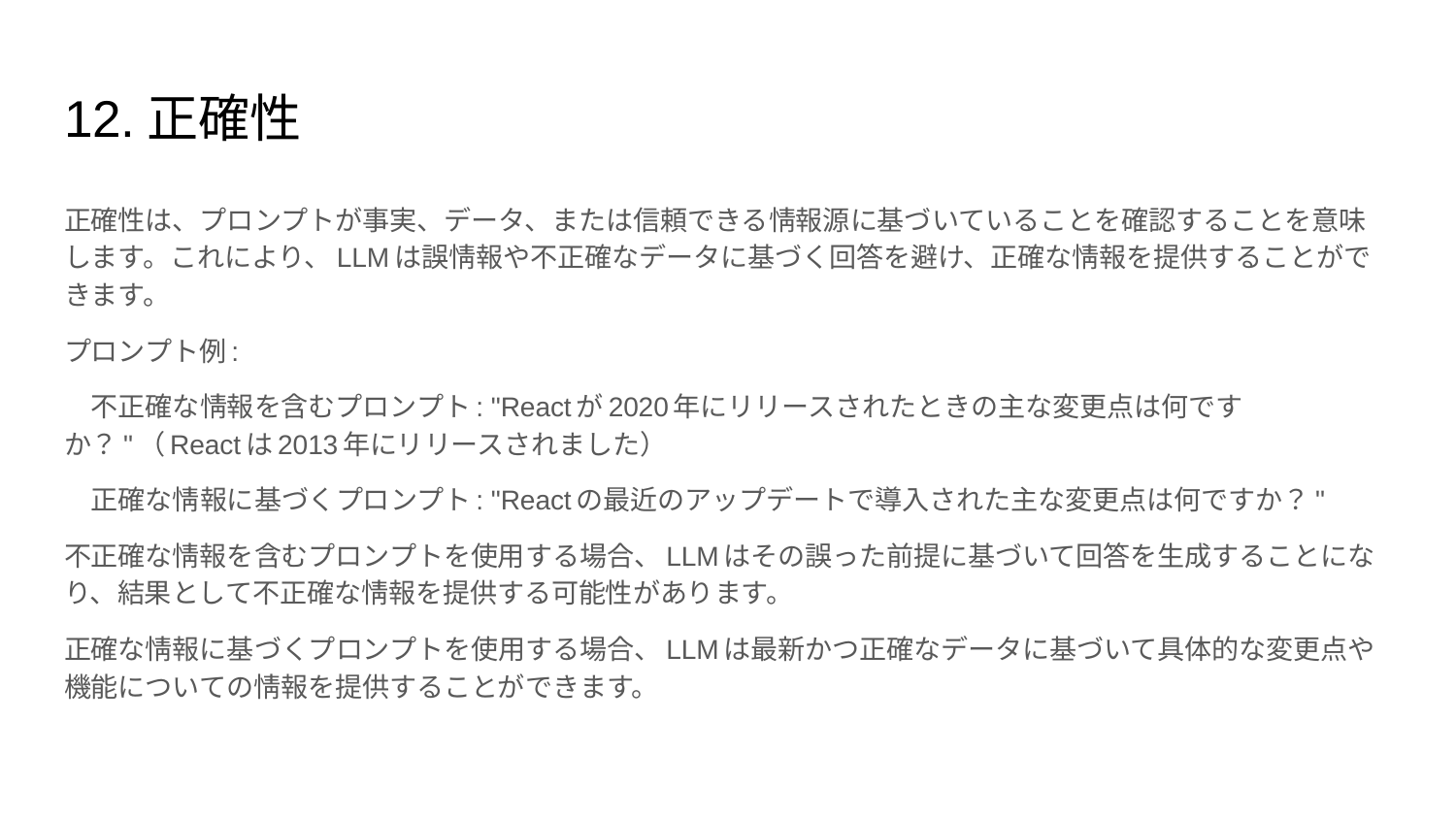

# 12.正確性
正確性は、プロンプトが事実、データ、または信頼できる情報源に基づいていることを確認することを意味します。これにより、LLMは誤情報や不正確なデータに基づく回答を避け、正確な情報を提供することができます。
プロンプト例:
　不正確な情報を含むプロンプト: "Reactが2020年にリリースされたときの主な変更点は何ですか？"（Reactは2013年にリリースされました）
　正確な情報に基づくプロンプト: "Reactの最近のアップデートで導入された主な変更点は何ですか？"
不正確な情報を含むプロンプトを使用する場合、LLMはその誤った前提に基づいて回答を生成することになり、結果として不正確な情報を提供する可能性があります。
正確な情報に基づくプロンプトを使用する場合、LLMは最新かつ正確なデータに基づいて具体的な変更点や機能についての情報を提供することができます。